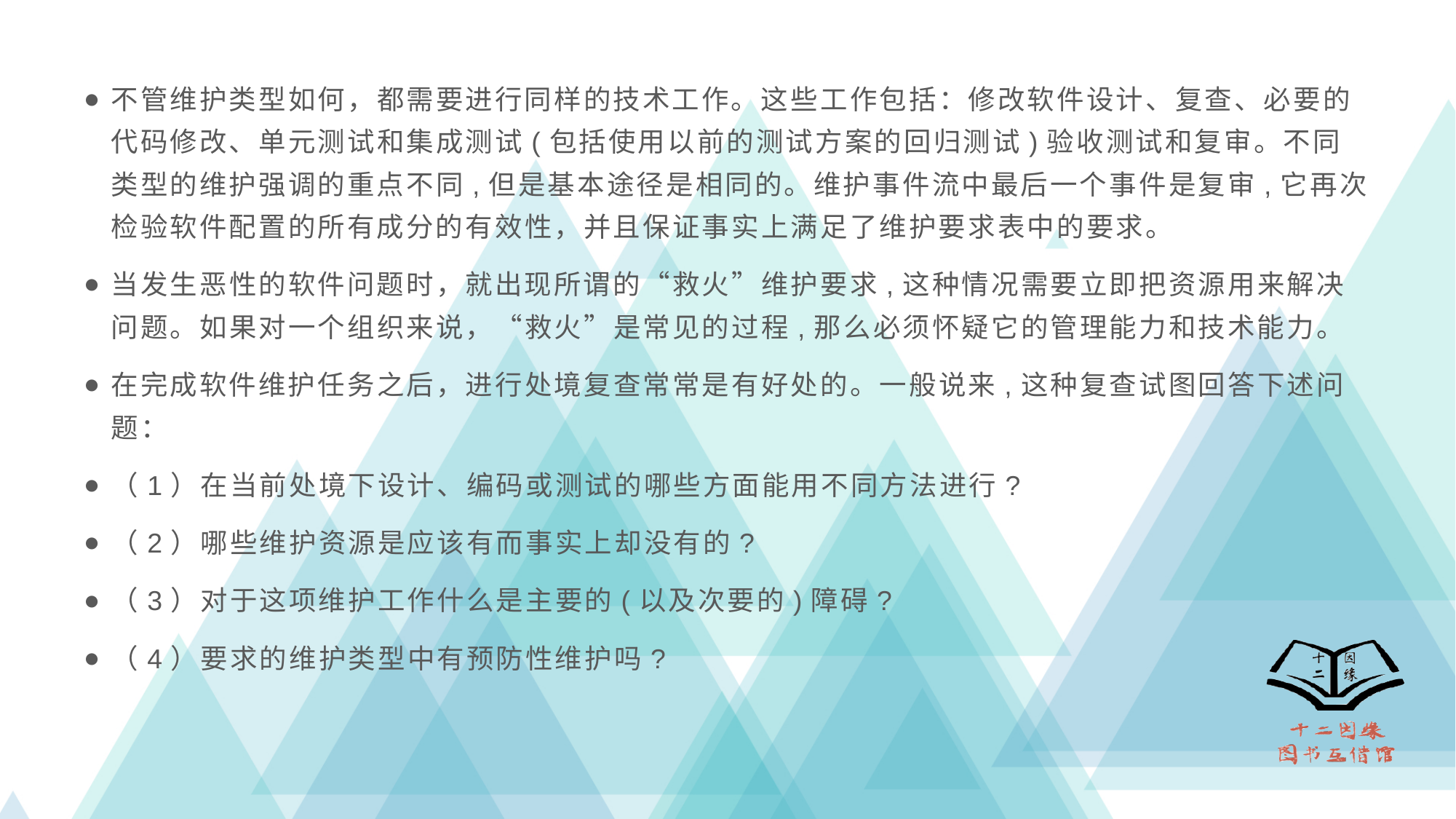

不管维护类型如何，都需要进行同样的技术工作。这些工作包括：修改软件设计、复查、必要的代码修改、单元测试和集成测试(包括使用以前的测试方案的回归测试)验收测试和复审。不同类型的维护强调的重点不同,但是基本途径是相同的。维护事件流中最后一个事件是复审,它再次检验软件配置的所有成分的有效性，并且保证事实上满足了维护要求表中的要求。
当发生恶性的软件问题时，就出现所谓的“救火”维护要求,这种情况需要立即把资源用来解决问题。如果对一个组织来说，“救火”是常见的过程,那么必须怀疑它的管理能力和技术能力。
在完成软件维护任务之后，进行处境复查常常是有好处的。一般说来,这种复查试图回答下述问题：
（1）在当前处境下设计、编码或测试的哪些方面能用不同方法进行?
（2）哪些维护资源是应该有而事实上却没有的?
（3）对于这项维护工作什么是主要的(以及次要的)障碍?
（4）要求的维护类型中有预防性维护吗?